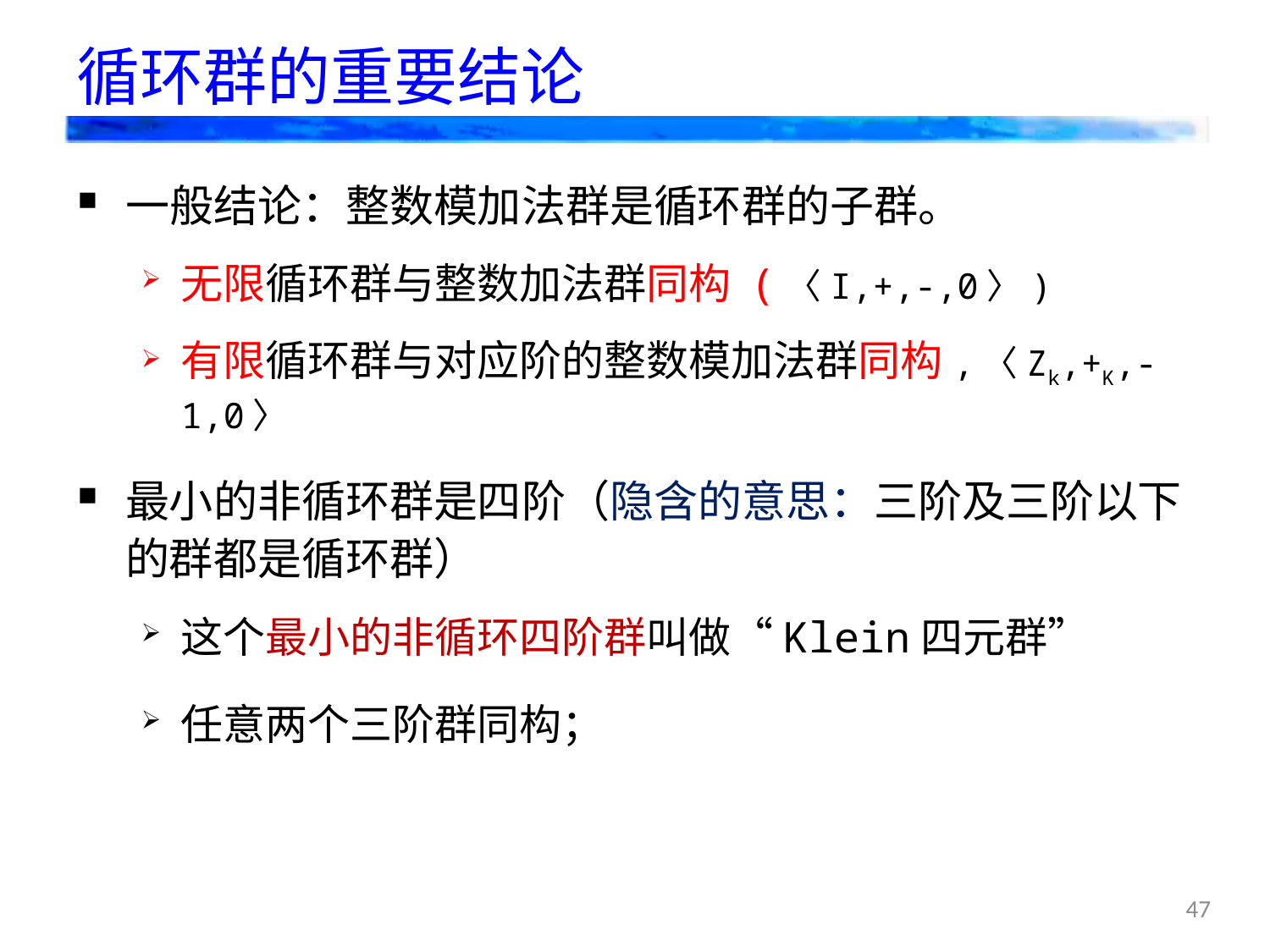

# 循环群的重要结论
一般结论：整数模加法群是循环群的子群。
无限循环群与整数加法群同构 (〈I,+,-,0〉)
有限循环群与对应阶的整数模加法群同构,〈Zk,+K,-1,0〉
最小的非循环群是四阶（隐含的意思：三阶及三阶以下的群都是循环群）
这个最小的非循环四阶群叫做“Klein四元群”
任意两个三阶群同构；

47